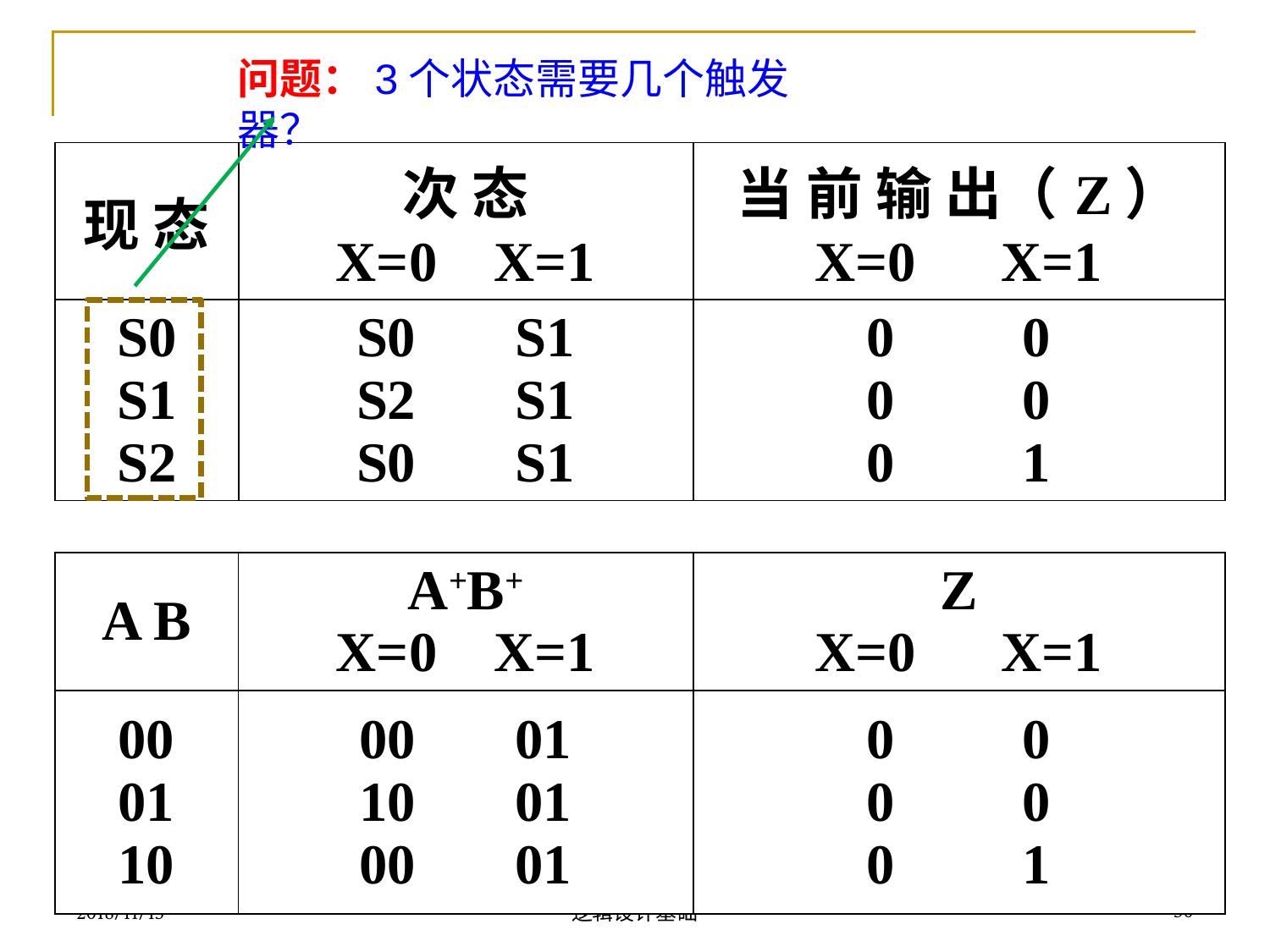

问题：3个状态需要几个触发器？
| 现 态 | 次 态 X=0 X=1 | 当 前 输 出（Z） X=0 X=1 |
| --- | --- | --- |
| S0 S1 S2 | S0 S1 S2 S1 S0 S1 | 0 0 0 0 0 1 |

| A B | A+B+ X=0 X=1 | Z X=0 X=1 |
| --- | --- | --- |
| 00 01 10 | 00 01 10 01 00 01 | 0 0 0 0 0 1 |
2018/11/13
30
逻辑设计基础